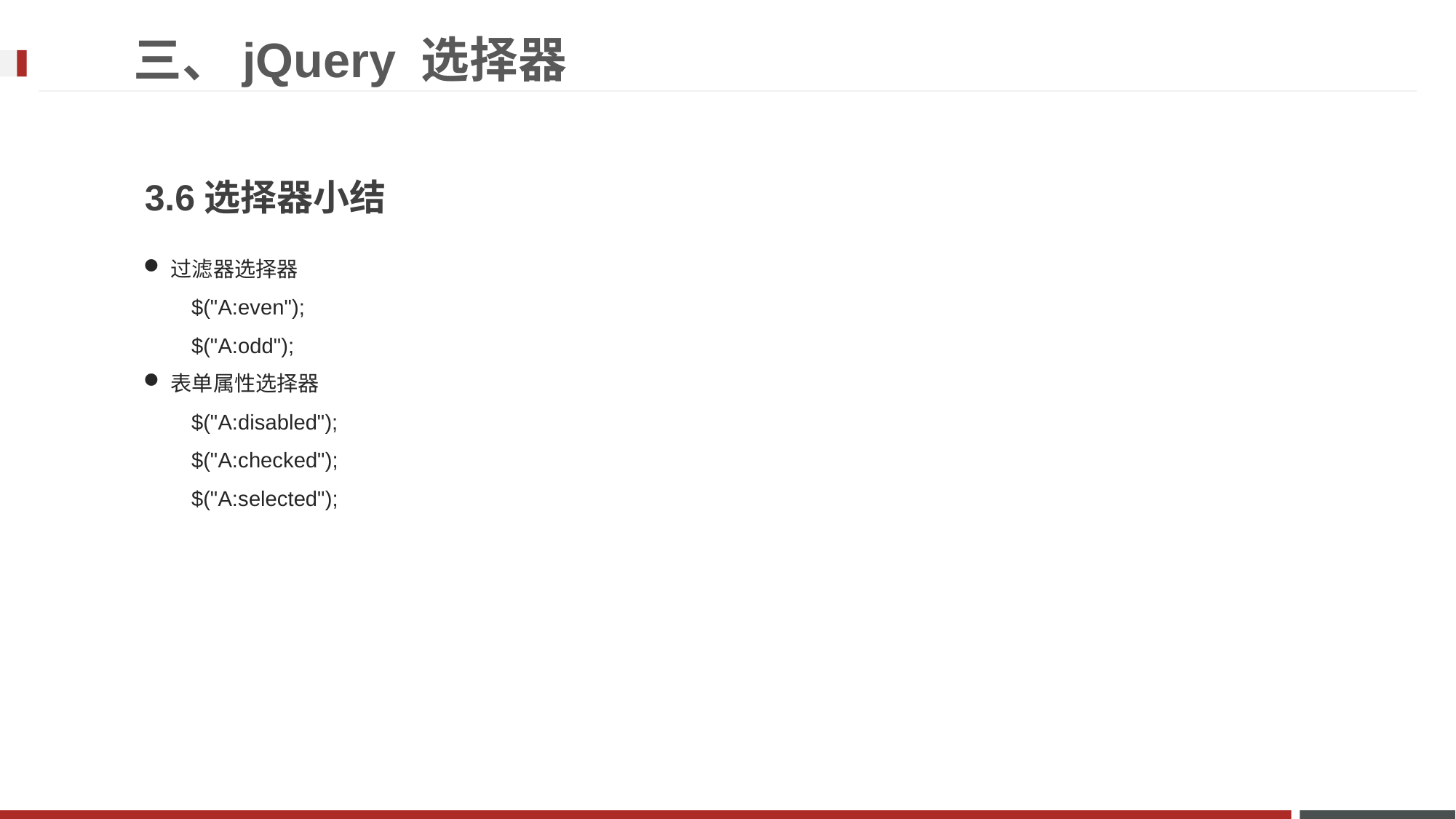

三、jQuery 选择器
3.6选择器小结
过滤器选择器
        $("A:even");
        $("A:odd");
表单属性选择器
        $("A:disabled");
        $("A:checked");
        $("A:selected");